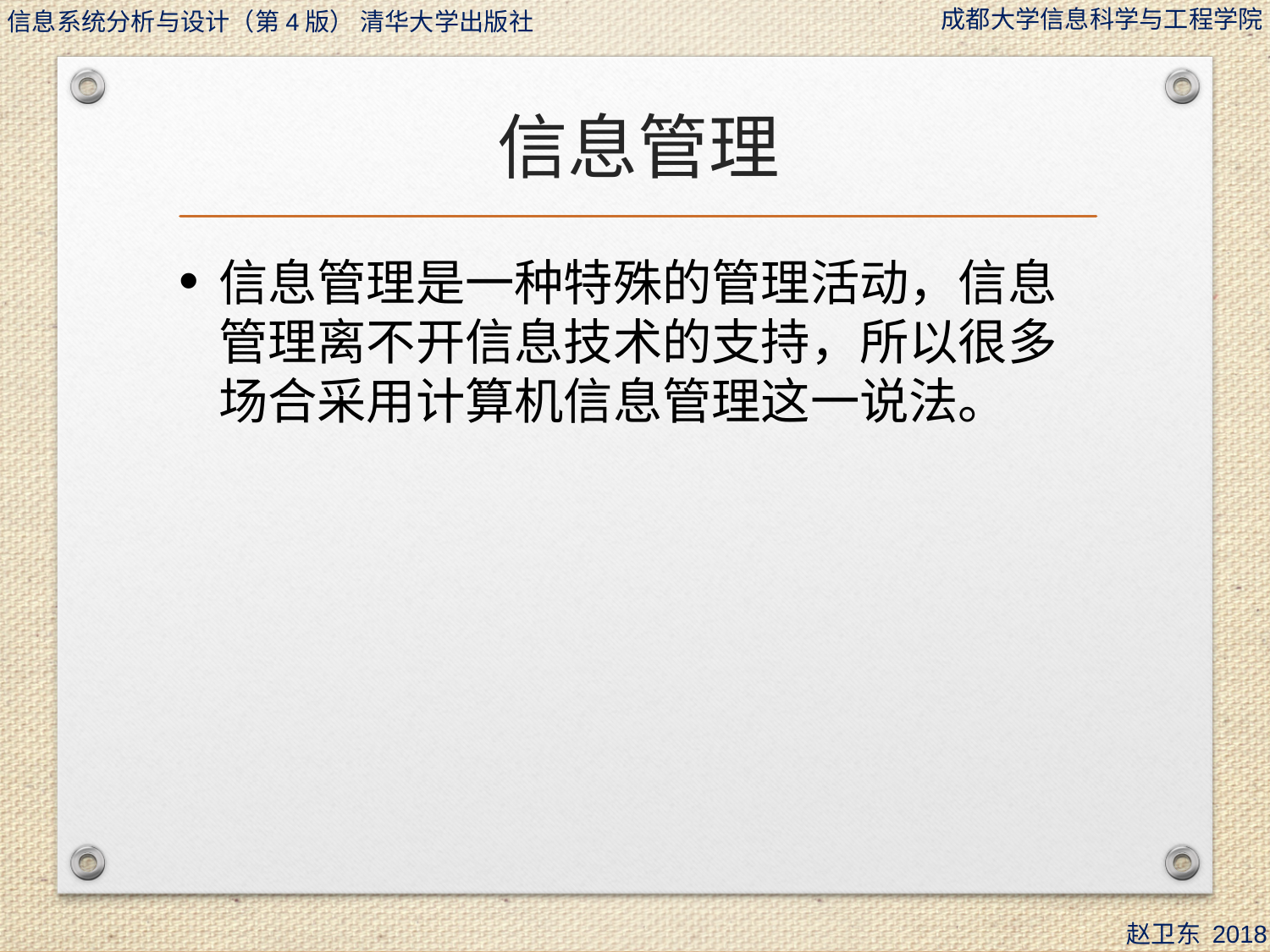

# 信息管理
信息管理是一种特殊的管理活动，信息管理离不开信息技术的支持，所以很多场合采用计算机信息管理这一说法。